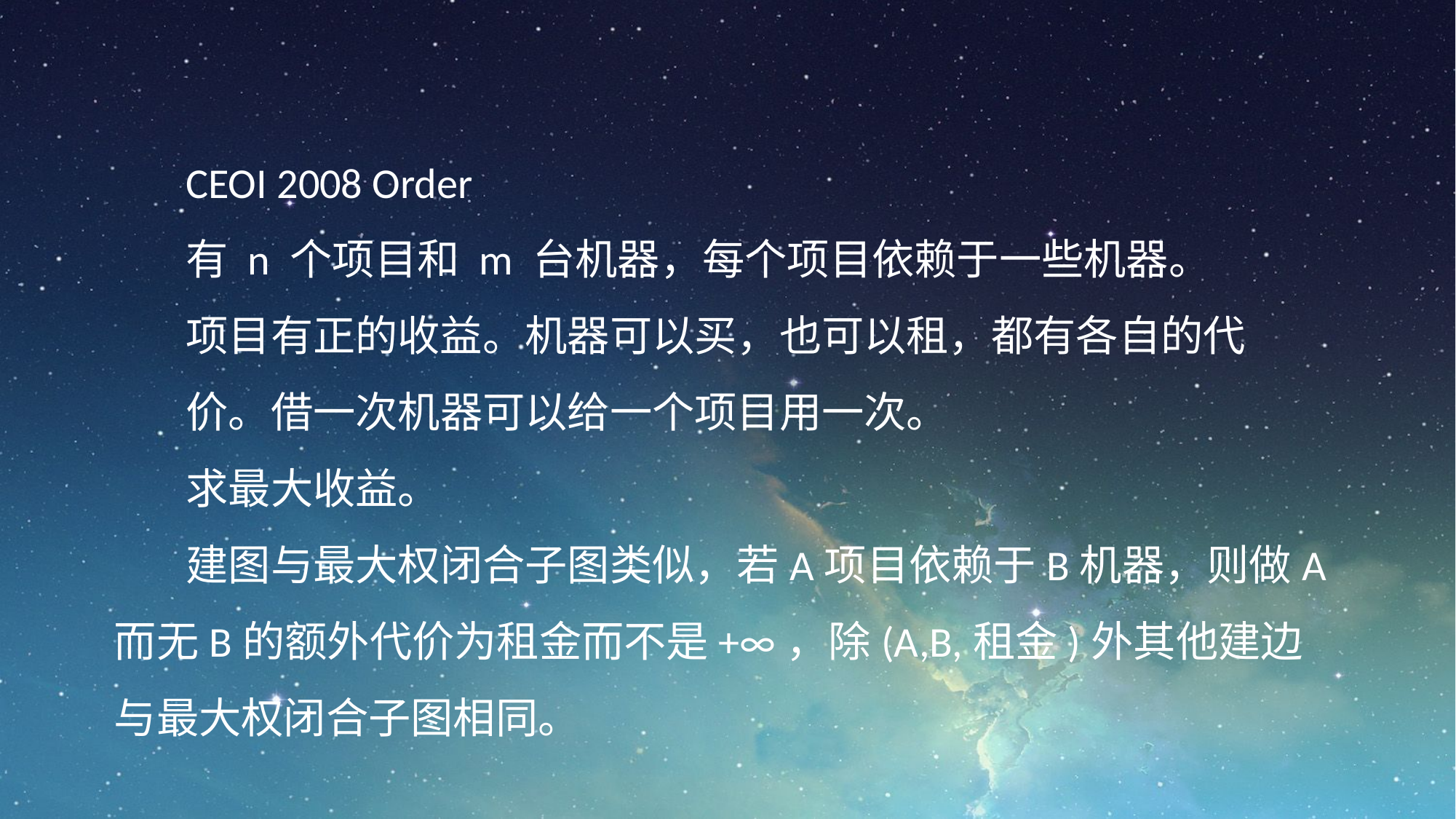

CEOI 2008 Order
有 n 个项目和 m 台机器，每个项目依赖于一些机器。
项目有正的收益。机器可以买，也可以租，都有各自的代
价。借一次机器可以给一个项目用一次。
求最大收益。
建图与最大权闭合子图类似，若A项目依赖于B机器，则做A而无B的额外代价为租金而不是+∞，除(A,B,租金)外其他建边与最大权闭合子图相同。